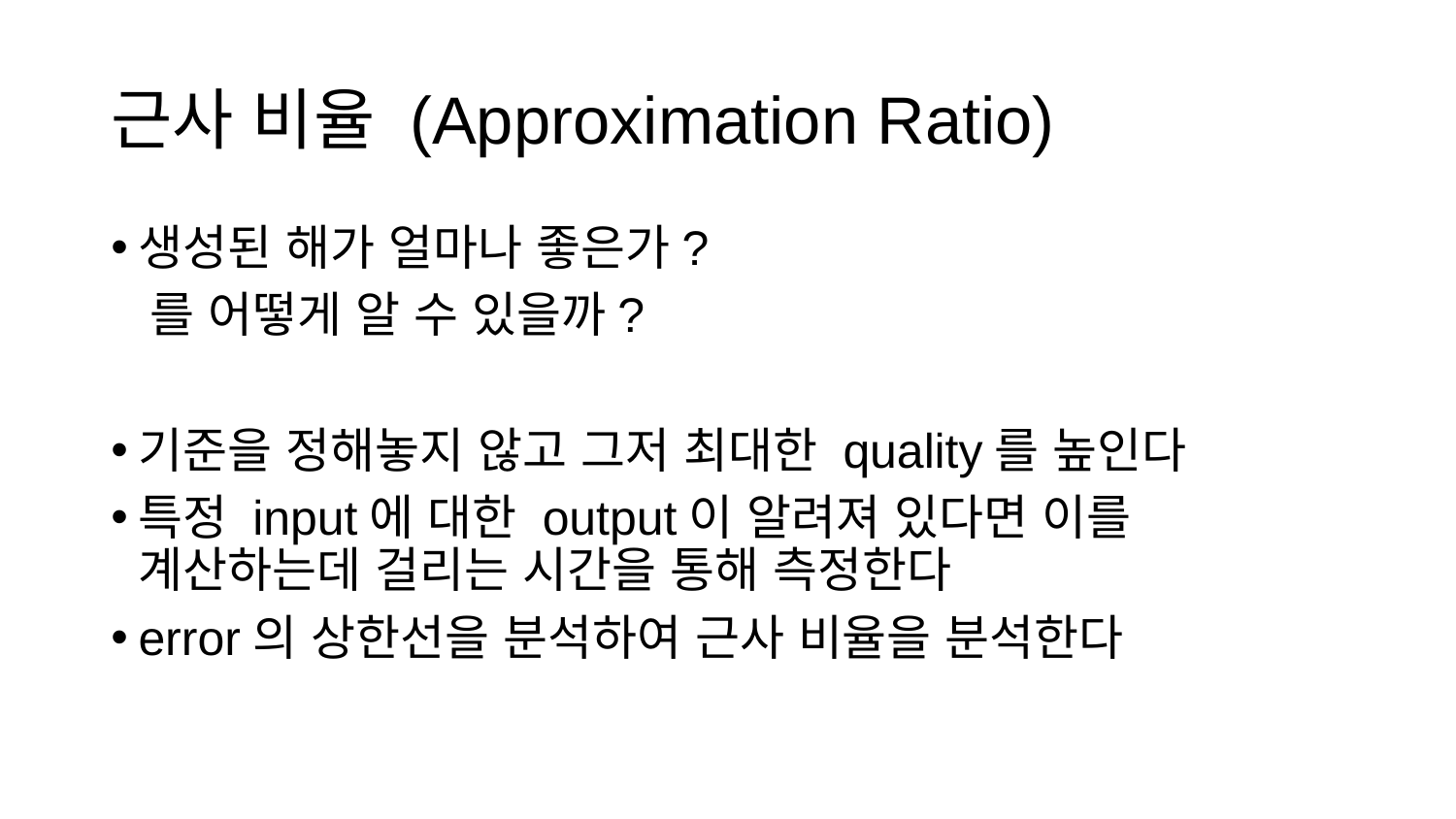

# 근사 비율 (Approximation Ratio)
생성된 해가 얼마나 좋은가?
  를 어떻게 알 수 있을까?

기준을 정해놓지 않고 그저 최대한 quality를 높인다
특정 input에 대한 output이 알려져 있다면 이를 계산하는데 걸리는 시간을 통해 측정한다
error의 상한선을 분석하여 근사 비율을 분석한다